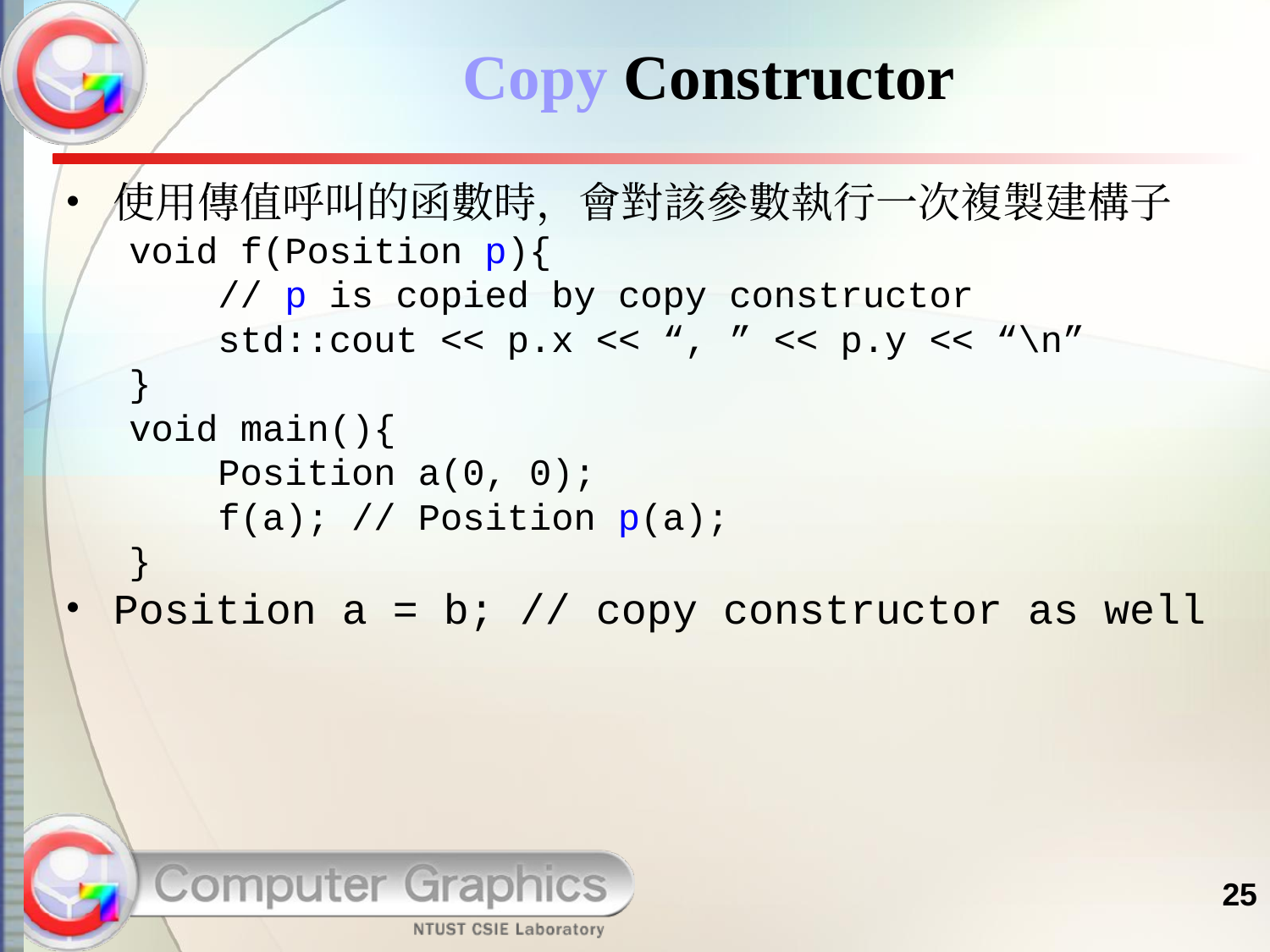

# Copy Constructor
使用傳值呼叫的函數時，會對該參數執行一次複製建構子
void f(Position p){
    // p is copied by copy constructor
    std::cout << p.x << “, ” << p.y << “\n”
}
void main(){
    Position a(0, 0);
    f(a); // Position p(a);
}
Position a = b; // copy constructor as well

25